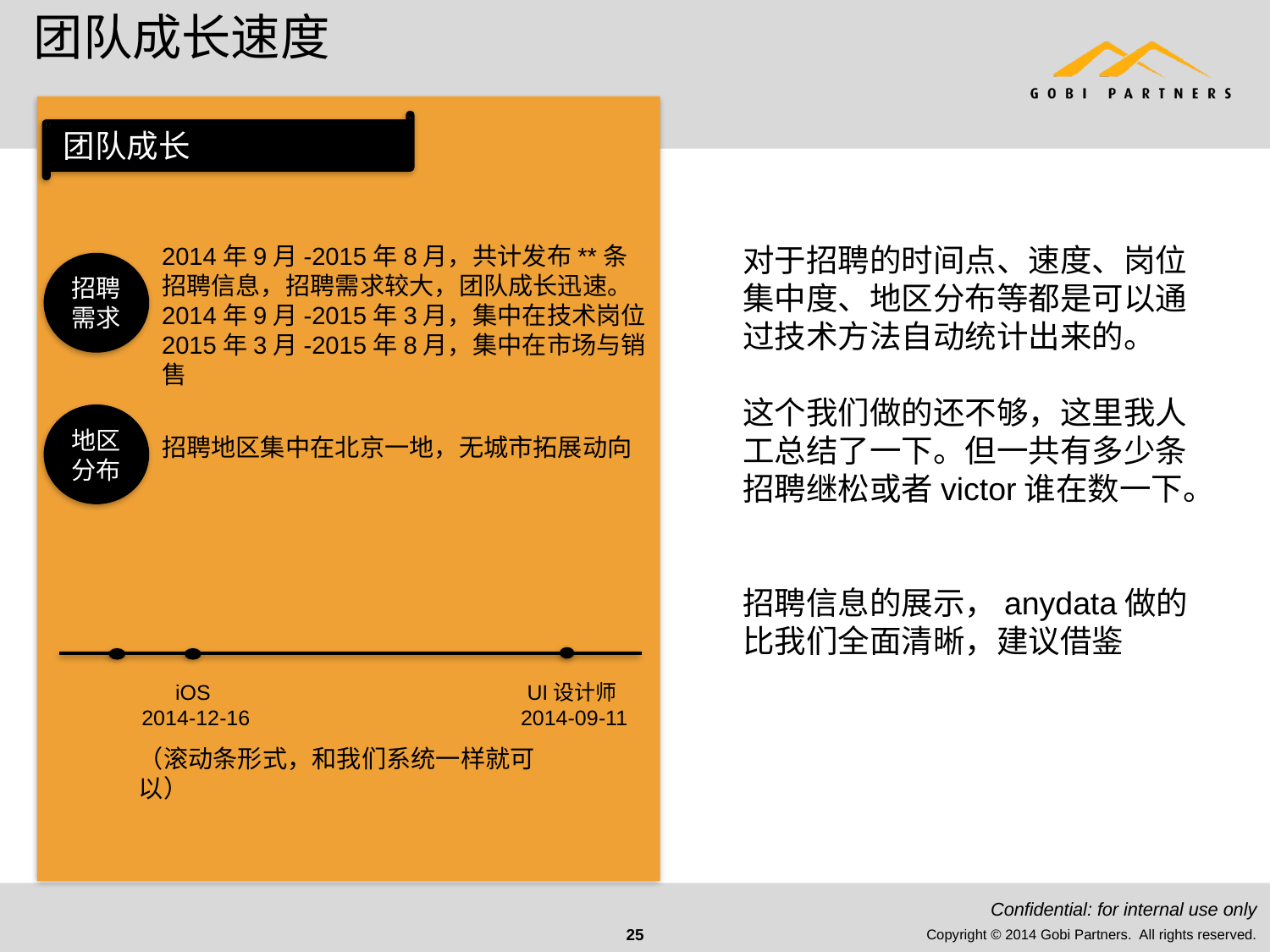

# 团队成长速度

团队成长
2014年9月-2015年8月，共计发布**条招聘信息，招聘需求较大，团队成长迅速。
2014年9月-2015年3月，集中在技术岗位
2015年3月-2015年8月，集中在市场与销售
对于招聘的时间点、速度、岗位集中度、地区分布等都是可以通过技术方法自动统计出来的。

这个我们做的还不够，这里我人工总结了一下。但一共有多少条招聘继松或者victor谁在数一下。

招聘信息的展示，anydata做的比我们全面清晰，建议借鉴

招聘需求
地区分布
招聘地区集中在北京一地，无城市拓展动向

iOS
2014-12-16
UI设计师
2014-09-11
（滚动条形式，和我们系统一样就可以）